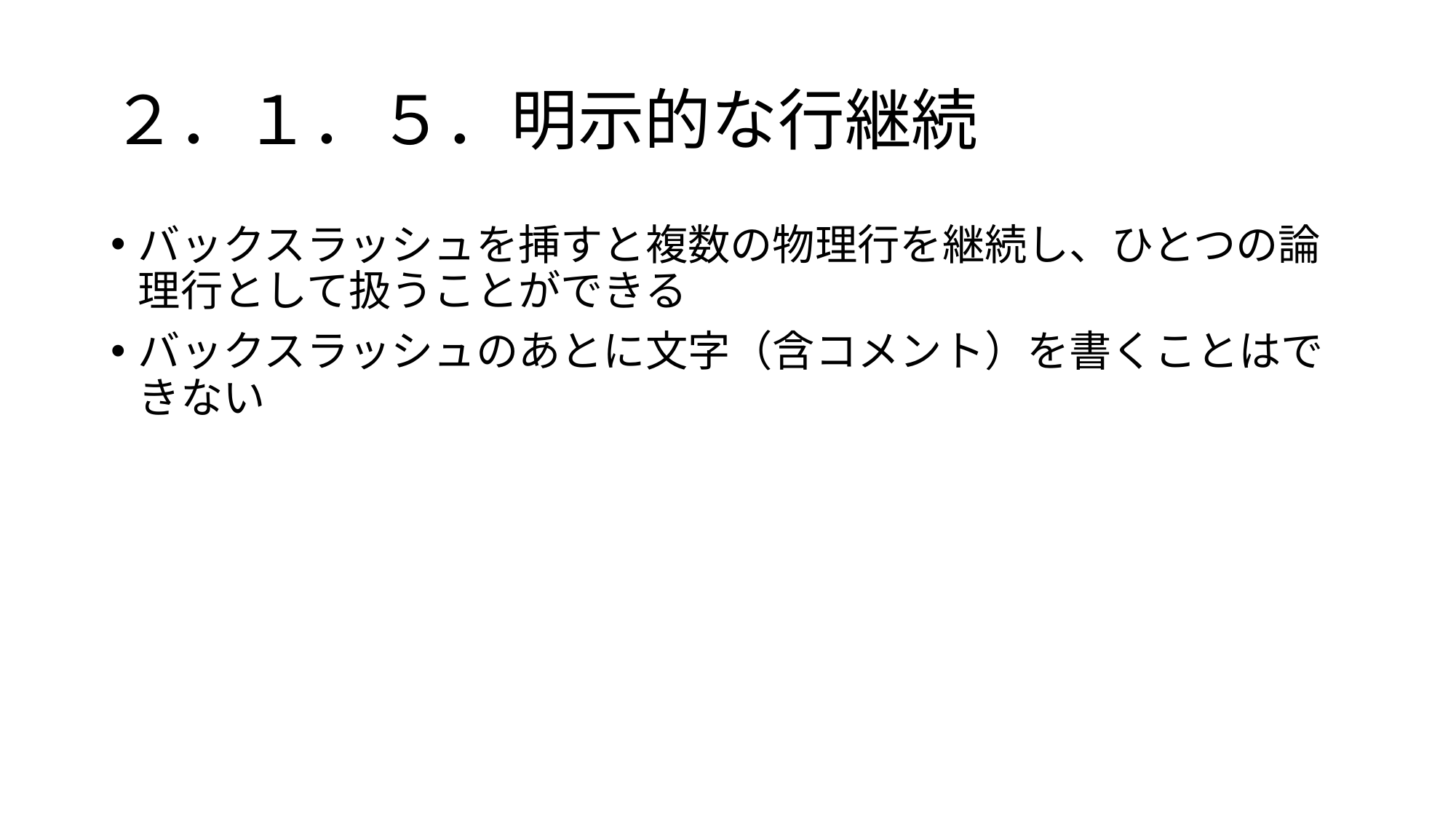

# ２．１．５．明示的な行継続
バックスラッシュを挿すと複数の物理行を継続し、ひとつの論理行として扱うことができる
バックスラッシュのあとに文字（含コメント）を書くことはできない